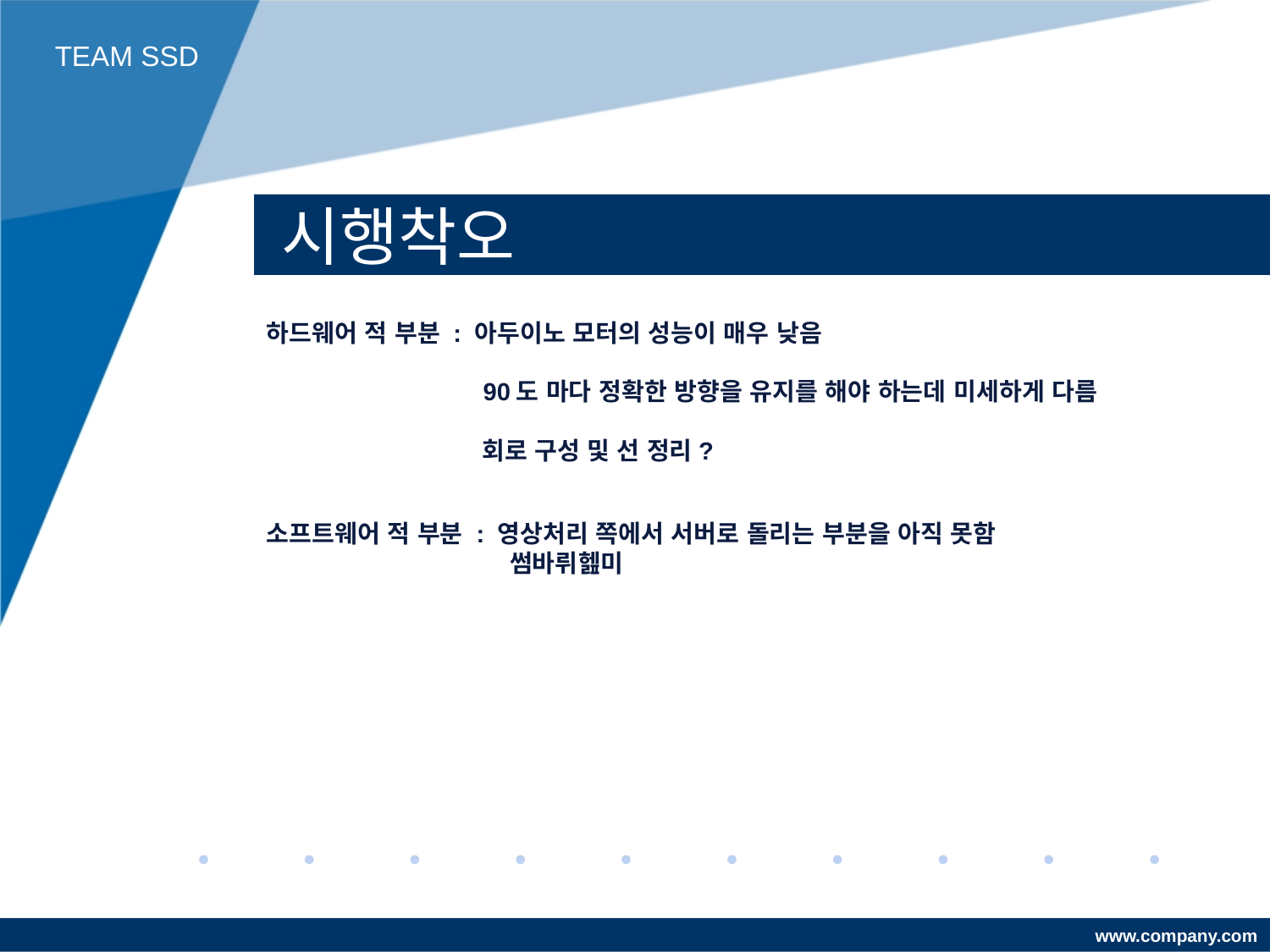

TEAM SSD
# 시행착오
하드웨어 적 부분 : 아두이노 모터의 성능이 매우 낮음

                               90도 마다 정확한 방향을 유지를 해야 하는데 미세하게 다름

                              회로 구성 및 선 정리?
소프트웨어 적 부분 : 영상처리 쪽에서 서버로 돌리는 부분을 아직 못함
                                  썸바뤼헲미